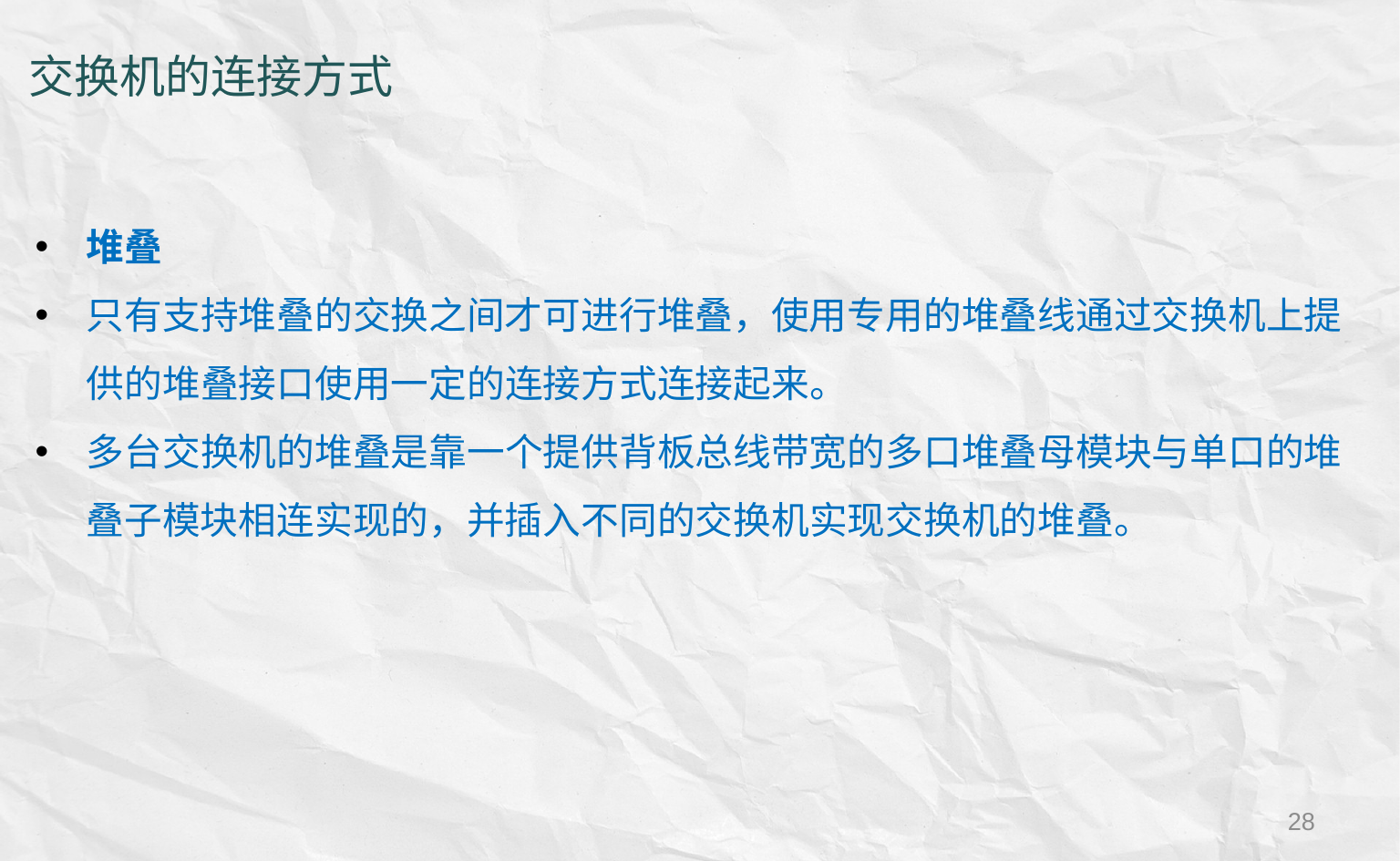

交换机的连接方式
堆叠
只有支持堆叠的交换之间才可进行堆叠，使用专用的堆叠线通过交换机上提供的堆叠接口使用一定的连接方式连接起来。
多台交换机的堆叠是靠一个提供背板总线带宽的多口堆叠母模块与单口的堆叠子模块相连实现的，并插入不同的交换机实现交换机的堆叠。

 28